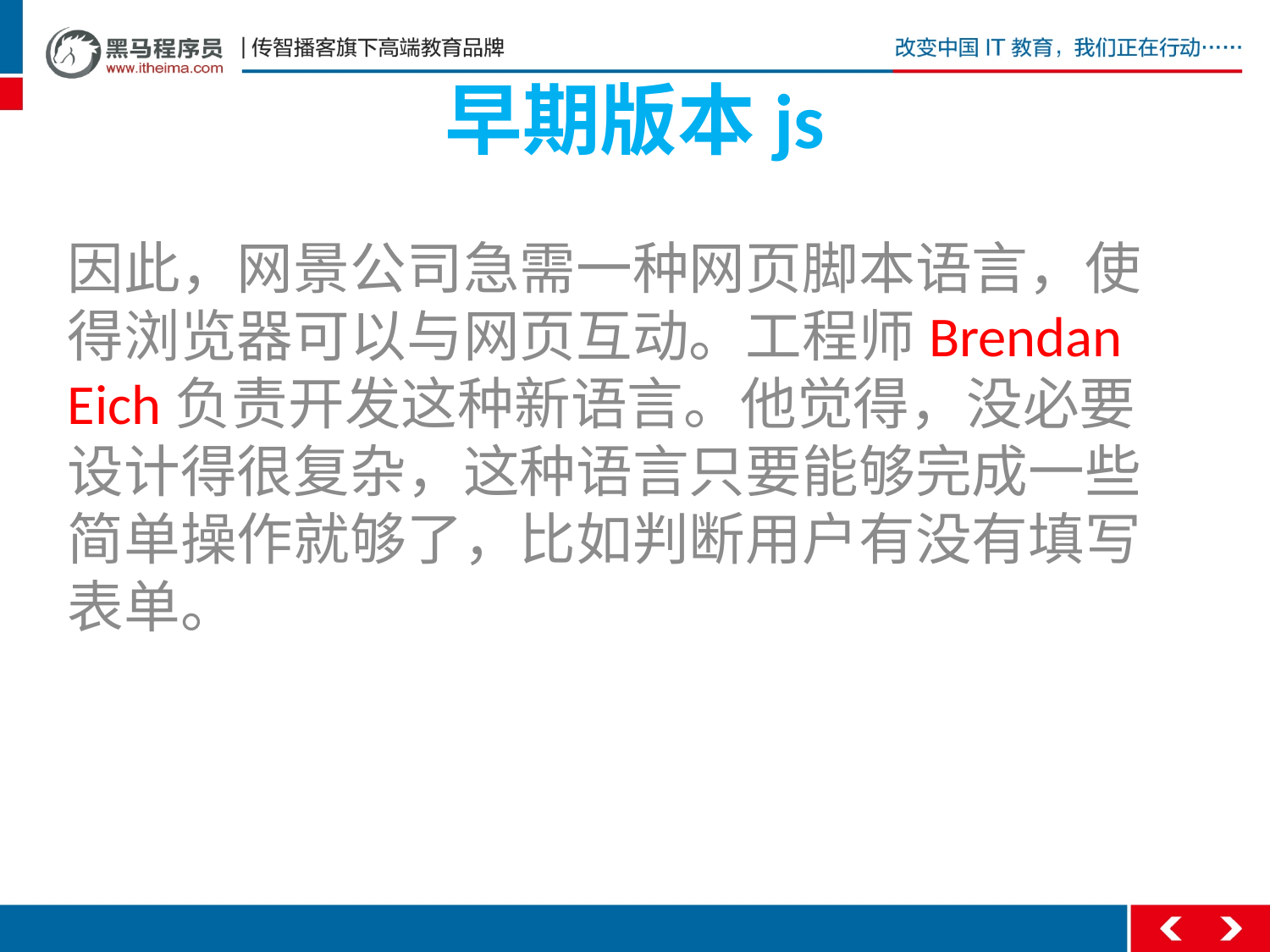

# 早期版本js
因此，网景公司急需一种网页脚本语言，使得浏览器可以与网页互动。工程师Brendan Eich负责开发这种新语言。他觉得，没必要设计得很复杂，这种语言只要能够完成一些简单操作就够了，比如判断用户有没有填写表单。